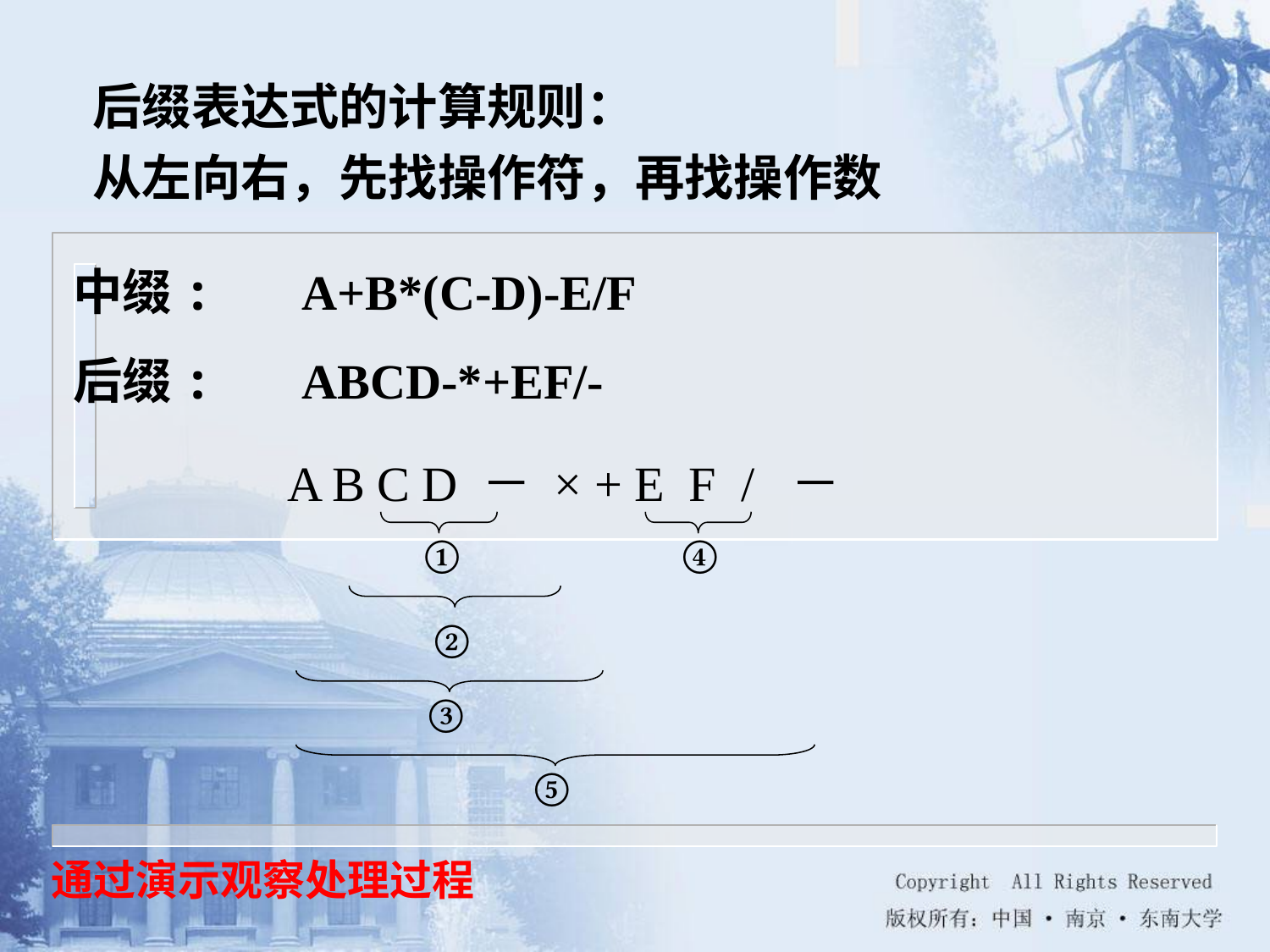

后缀表达式的计算规则：
从左向右，先找操作符，再找操作数
中缀:   A+B*(C-D)-E/F
后缀:   ABCD-*+EF/-
A B C D － × + E  F  /  －

①
④

②
③
⑤
通过演示观察处理过程